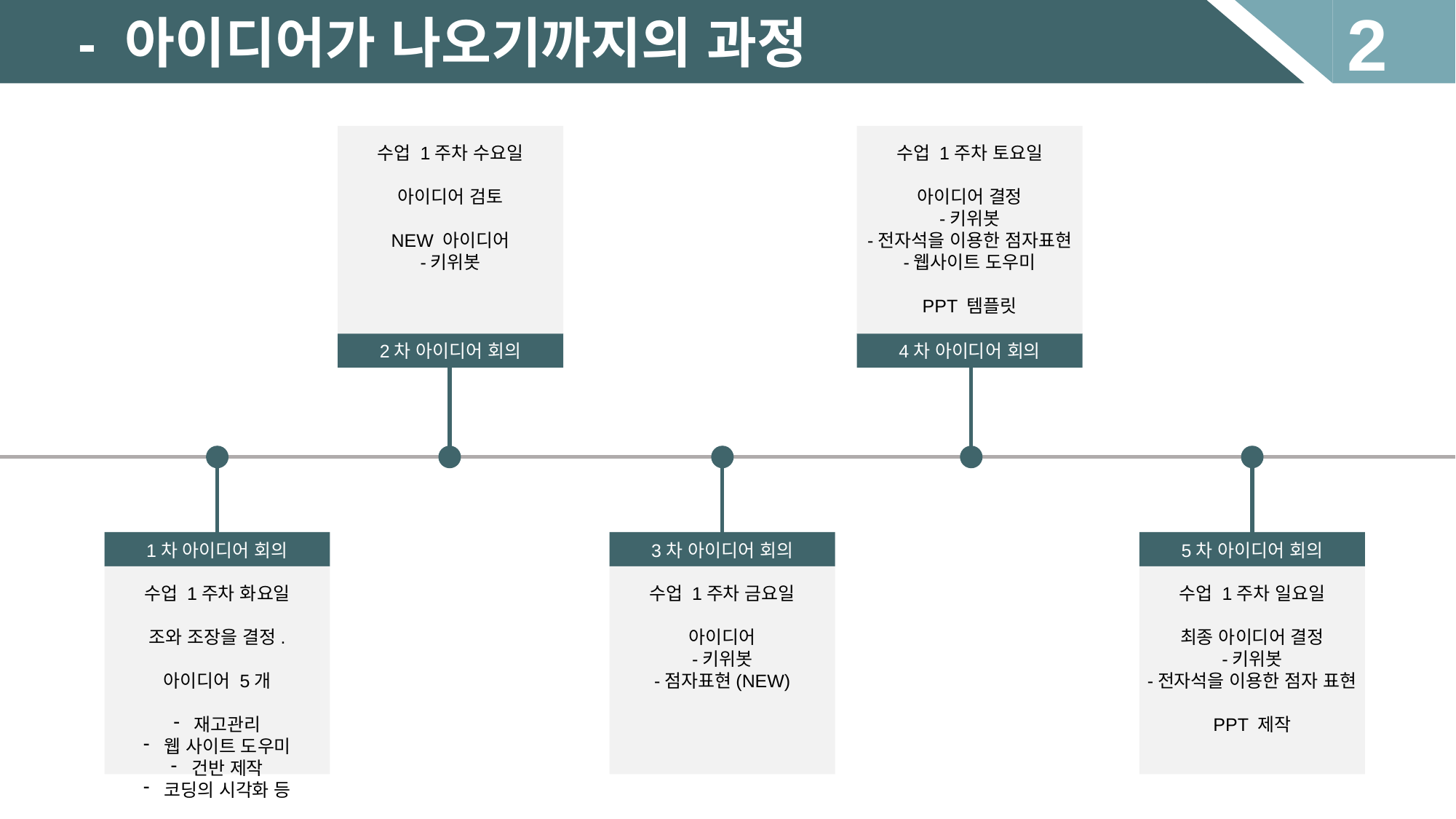

2

- 아이디어가 나오기까지의 과정

수업 1주차 수요일

아이디어 검토

NEW 아이디어
-키위봇
수업 1주차 토요일

아이디어 결정
-키위봇
-전자석을 이용한 점자표현
-웹사이트 도우미

PPT 템플릿

2차 아이디어 회의
4차 아이디어 회의

1차 아이디어 회의
3차 아이디어 회의
5차 아이디어 회의
수업 1주차 화요일

조와 조장을 결정.

아이디어 5개

재고관리
웹 사이트 도우미
건반 제작
코딩의 시각화 등
수업 1주차 금요일

아이디어
-키위봇
-점자표현(NEW)

수업 1주차 일요일

최종 아이디어 결정
-키위봇
-전자석을 이용한 점자 표현

PPT 제작